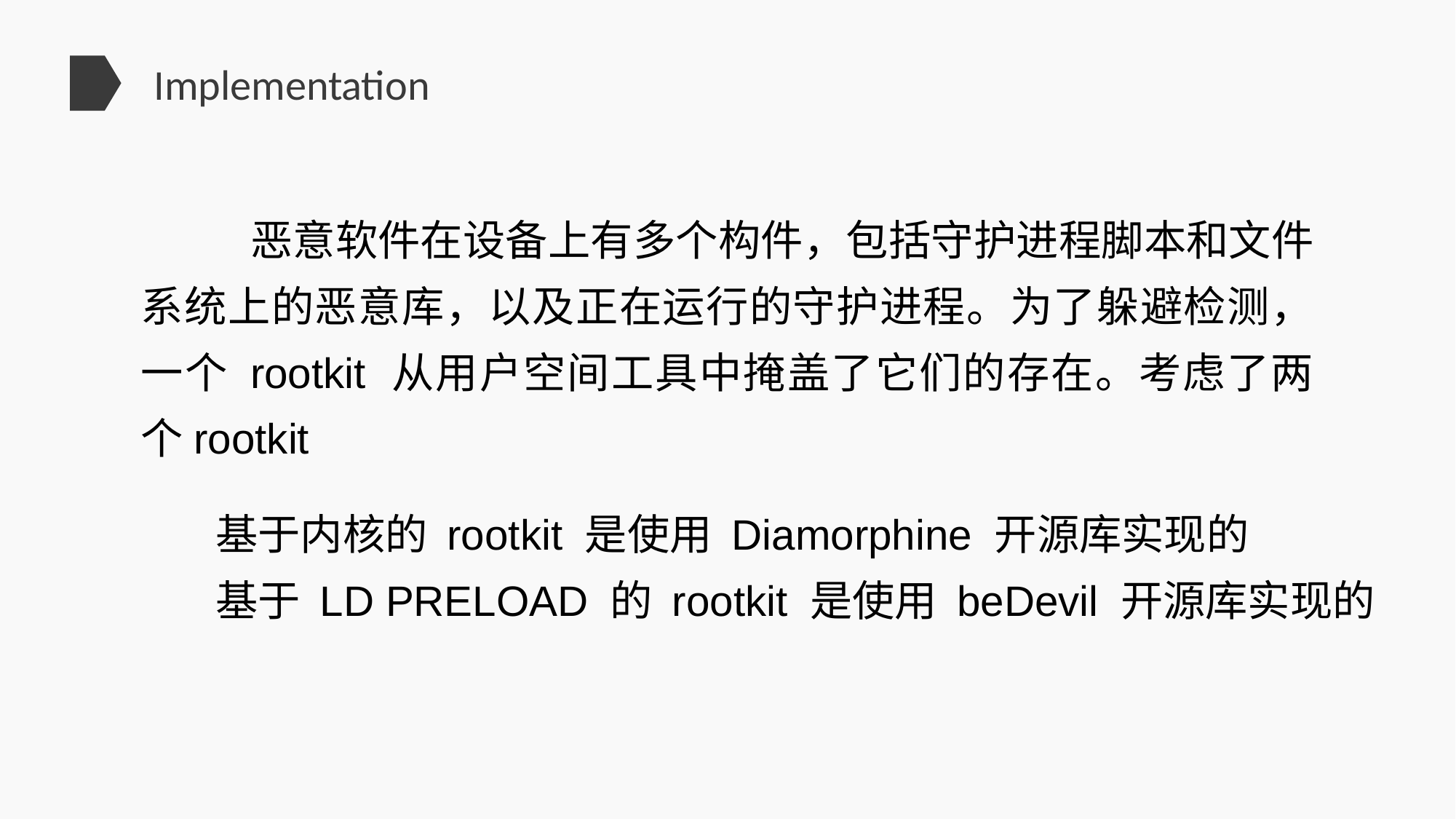

Implementation

	恶意软件在设备上有多个构件，包括守护进程脚本和文件系统上的恶意库，以及正在运行的守护进程。为了躲避检测，一个 rootkit 从用户空间工具中掩盖了它们的存在。考虑了两个rootkit
基于内核的 rootkit 是使用 Diamorphine 开源库实现的
基于 LD PRELOAD 的 rootkit 是使用 beDevil 开源库实现的